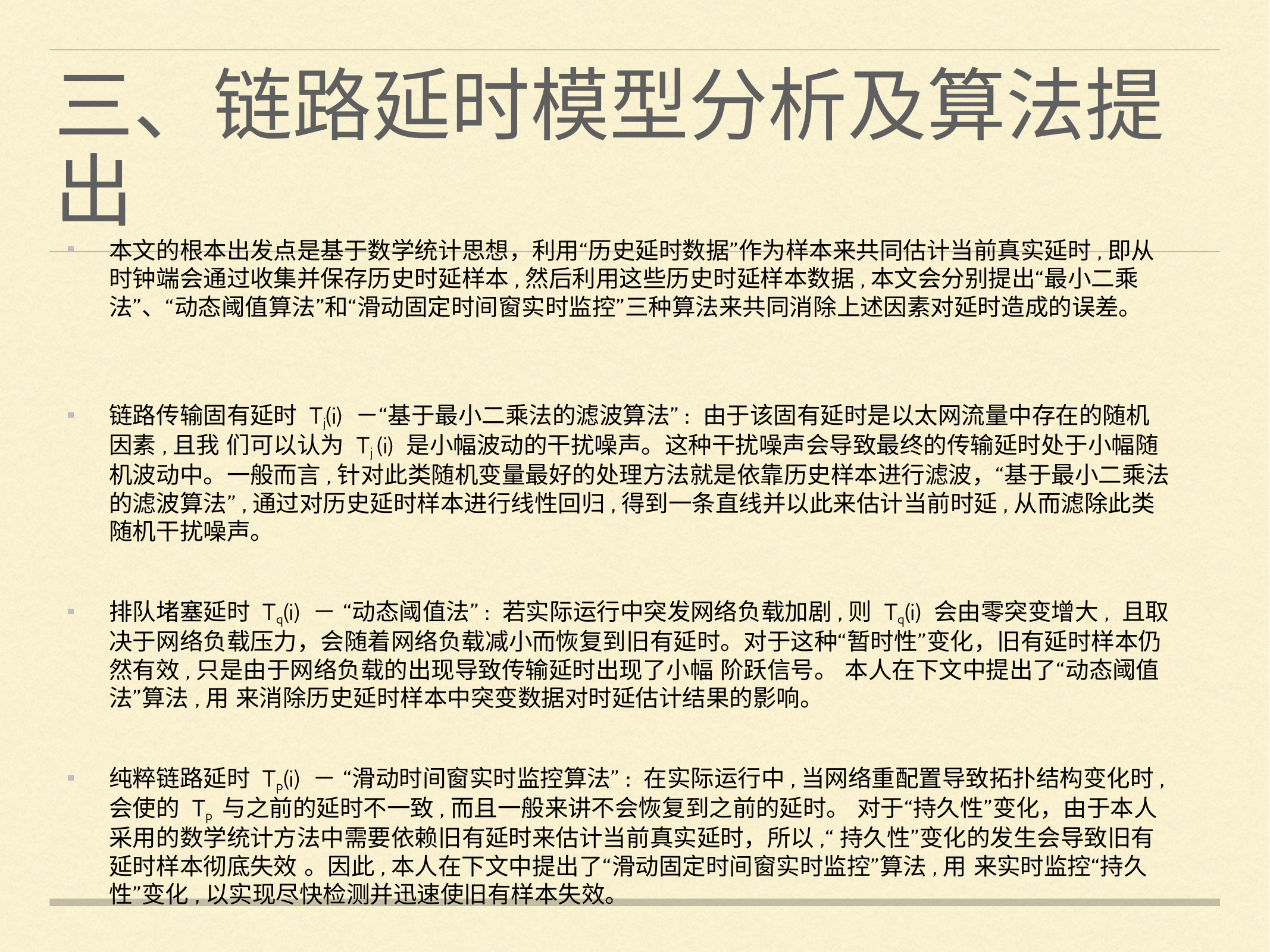

# 三、链路延时模型分析及算法提出
本文的根本出发点是基于数学统计思想，利用“历史延时数据”作为样本来共同估计当前真实延时,即从时钟端会通过收集并保存历史时延样本,然后利用这些历史时延样本数据,本文会分别提出“最小二乘法”、“动态阈值算法”和“滑动固定时间窗实时监控”三种算法来共同消除上述因素对延时造成的误差。
链路传输固有延时 Tj(i) －“基于最小二乘法的滤波算法”: 由于该固有延时是以太网流量中存在的随机因素,且我 们可以认为 Tj (i) 是小幅波动的干扰噪声。这种干扰噪声会导致最终的传输延时处于小幅随机波动中。一般而言,针对此类随机变量最好的处理方法就是依靠历史样本进行滤波，“基于最小二乘法的滤波算法”,通过对历史延时样本进行线性回归,得到一条直线并以此来估计当前时延,从而滤除此类随机干扰噪声。
排队堵塞延时 Tq(i) － “动态阈值法”: 若实际运行中突发网络负载加剧,则 Tq(i) 会由零突变增大, 且取决于网络负载压力，会随着网络负载减小而恢复到旧有延时。对于这种“暂时性”变化，旧有延时样本仍然有效,只是由于网络负载的出现导致传输延时出现了小幅 阶跃信号。 本人在下文中提出了“动态阈值法”算法,用 来消除历史延时样本中突变数据对时延估计结果的影响。
纯粹链路延时 Tp(i) － “滑动时间窗实时监控算法”: 在实际运行中,当网络重配置导致拓扑结构变化时,会使的 Tp 与之前的延时不一致,而且一般来讲不会恢复到之前的延时。 对于“持久性”变化，由于本人采用的数学统计方法中需要依赖旧有延时来估计当前真实延时，所以,“持久性”变化的发生会导致旧有延时样本彻底失效 。因此,本人在下文中提出了“滑动固定时间窗实时监控”算法,用 来实时监控“持久性”变化,以实现尽快检测并迅速使旧有样本失效。